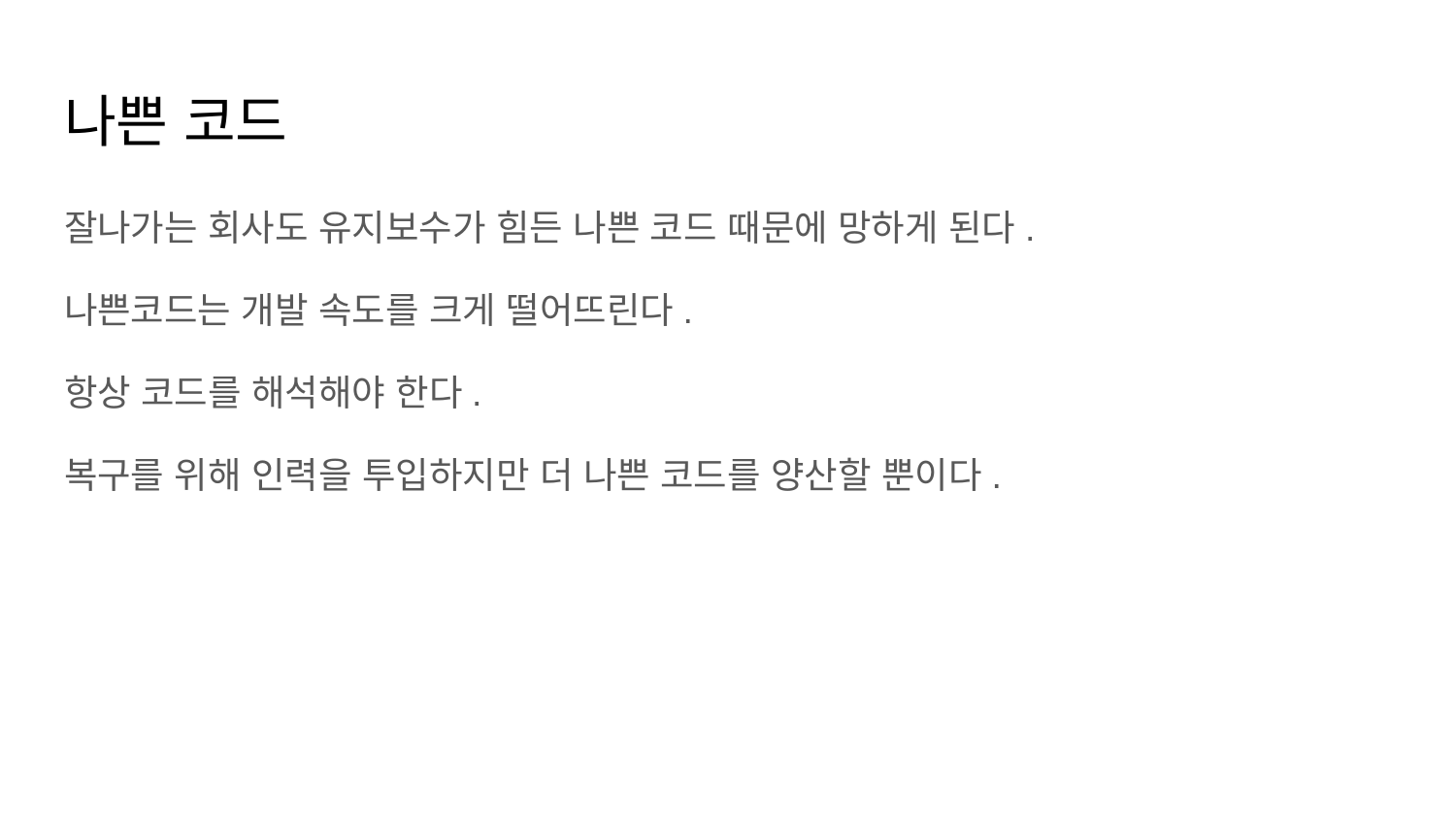

# 나쁜 코드
잘나가는 회사도 유지보수가 힘든 나쁜 코드 때문에 망하게 된다.
나쁜코드는 개발 속도를 크게 떨어뜨린다.
항상 코드를 해석해야 한다.
복구를 위해 인력을 투입하지만 더 나쁜 코드를 양산할 뿐이다.